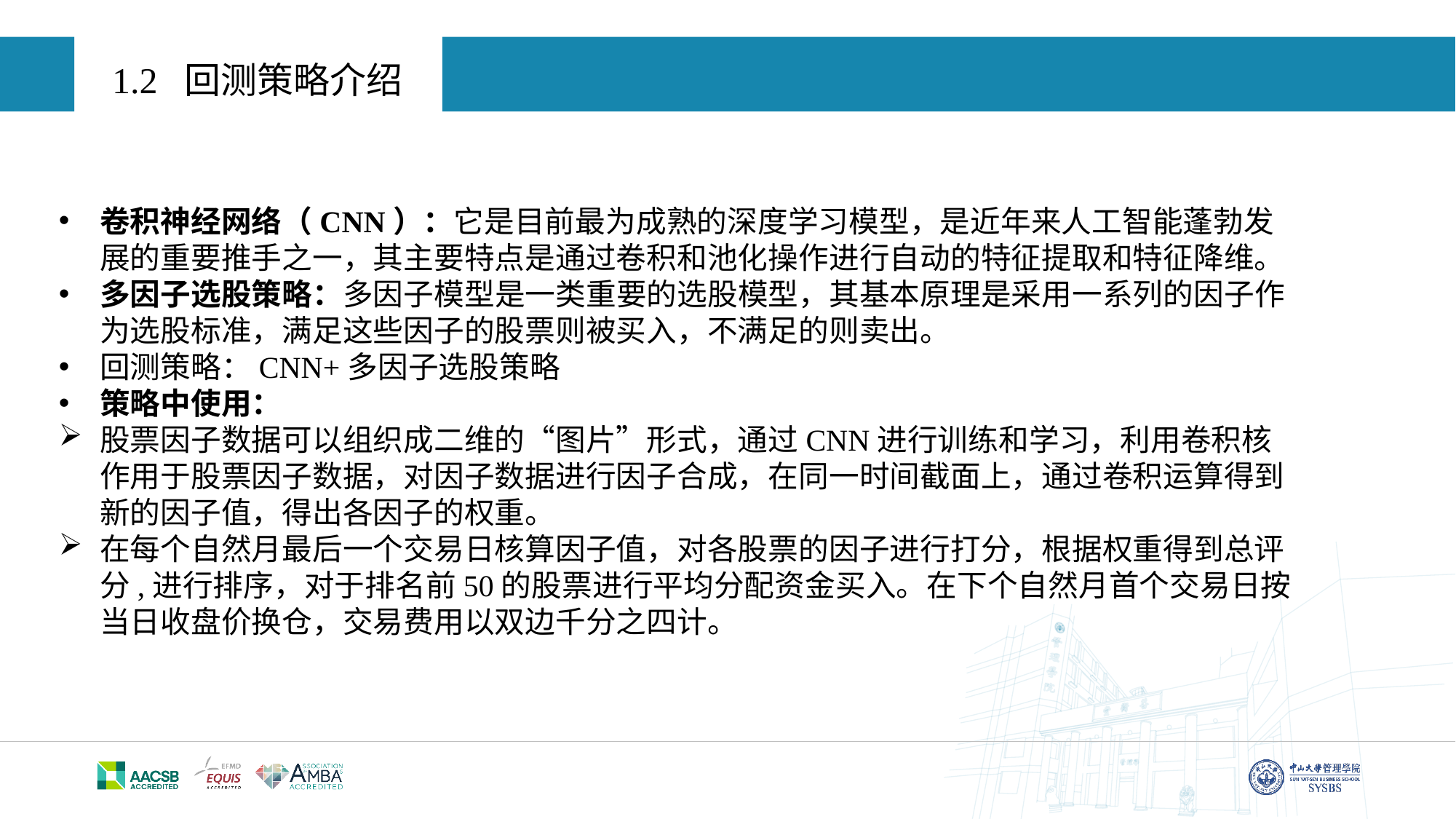

1.2  回测策略介绍
卷积神经网络（CNN）：它是目前最为成熟的深度学习模型，是近年来人工智能蓬勃发展的重要推手之一，其主要特点是通过卷积和池化操作进行自动的特征提取和特征降维。
多因子选股策略：多因子模型是一类重要的选股模型，其基本原理是采用一系列的因子作为选股标准，满足这些因子的股票则被买入，不满足的则卖出。
回测策略：CNN+多因子选股策略
策略中使用：
股票因子数据可以组织成二维的“图片”形式，通过CNN进行训练和学习，利用卷积核作用于股票因子数据，对因子数据进行因子合成，在同一时间截面上，通过卷积运算得到新的因子值，得出各因子的权重。
在每个自然月最后一个交易日核算因子值，对各股票的因子进行打分，根据权重得到总评分,进行排序，对于排名前50的股票进行平均分配资金买入。在下个自然月首个交易日按当日收盘价换仓，交易费用以双边千分之四计。